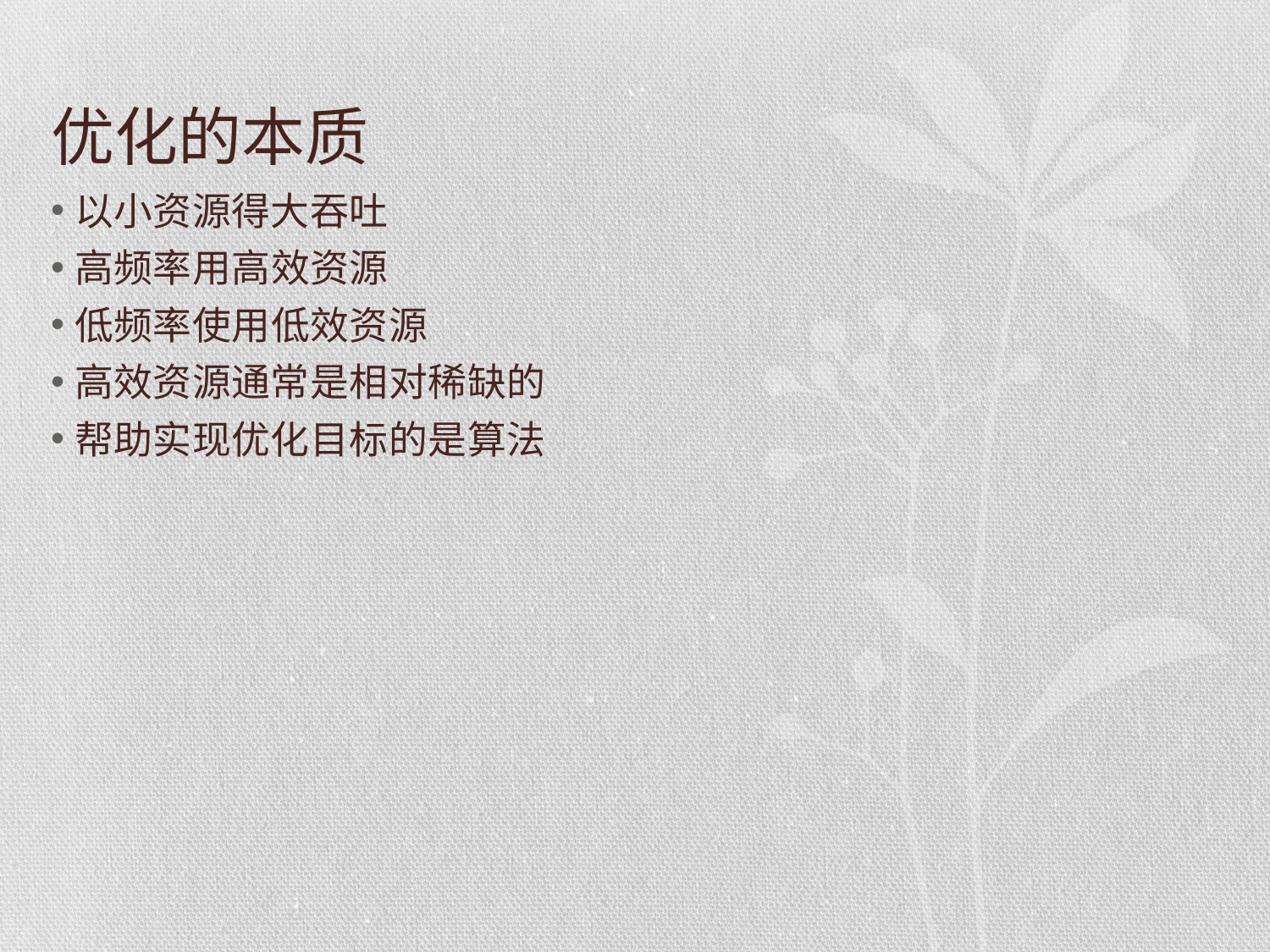

# 优化的本质
以小资源得大吞吐
高频率用高效资源
低频率使用低效资源
高效资源通常是相对稀缺的
帮助实现优化目标的是算法